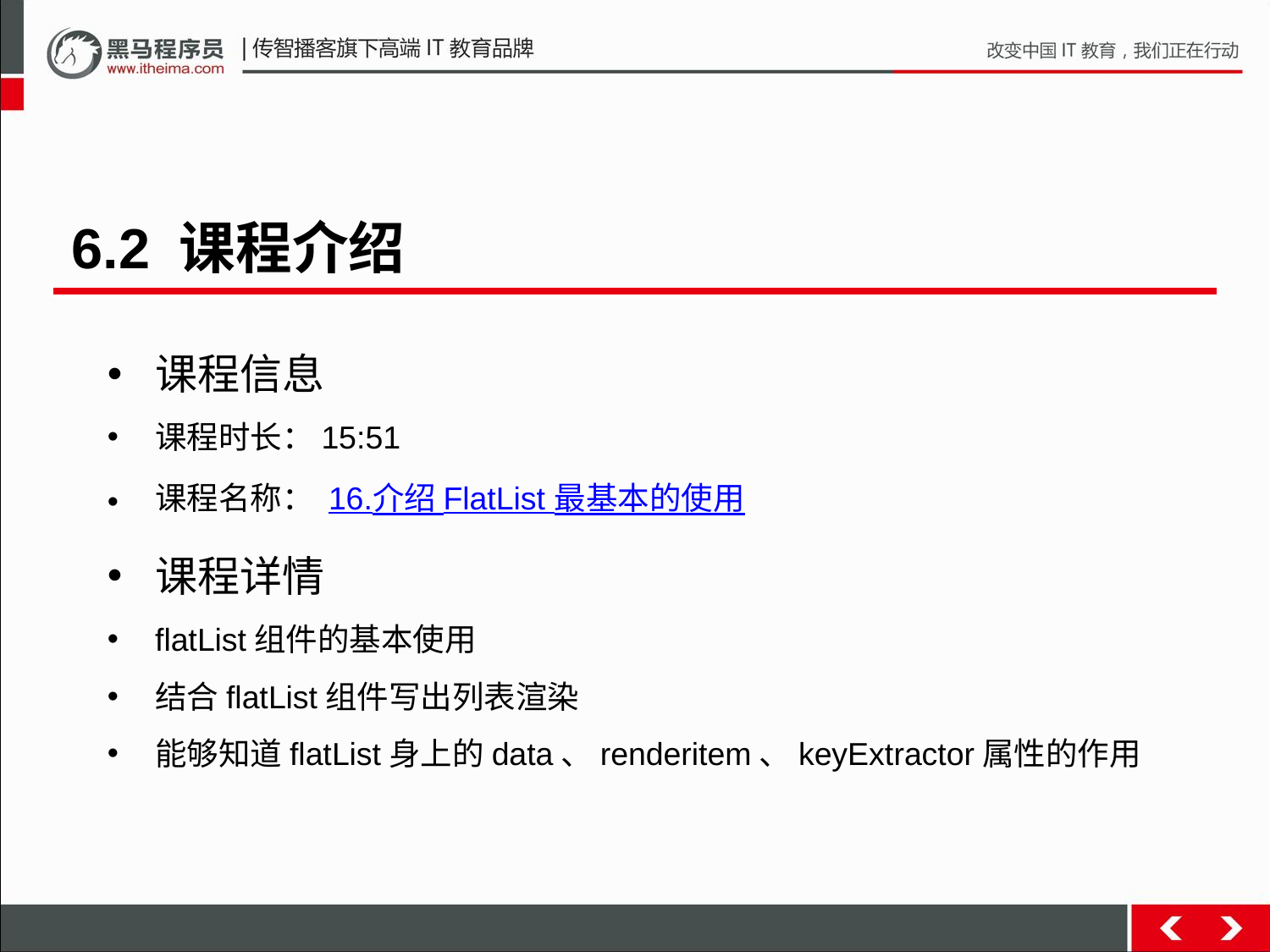

6.2 课程介绍
课程信息
课程时长：15:51
课程名称： 16.介绍 FlatList 最基本的使用
课程详情
flatList组件的基本使用
结合flatList组件写出列表渲染
能够知道flatList身上的data、renderitem、keyExtractor属性的作用